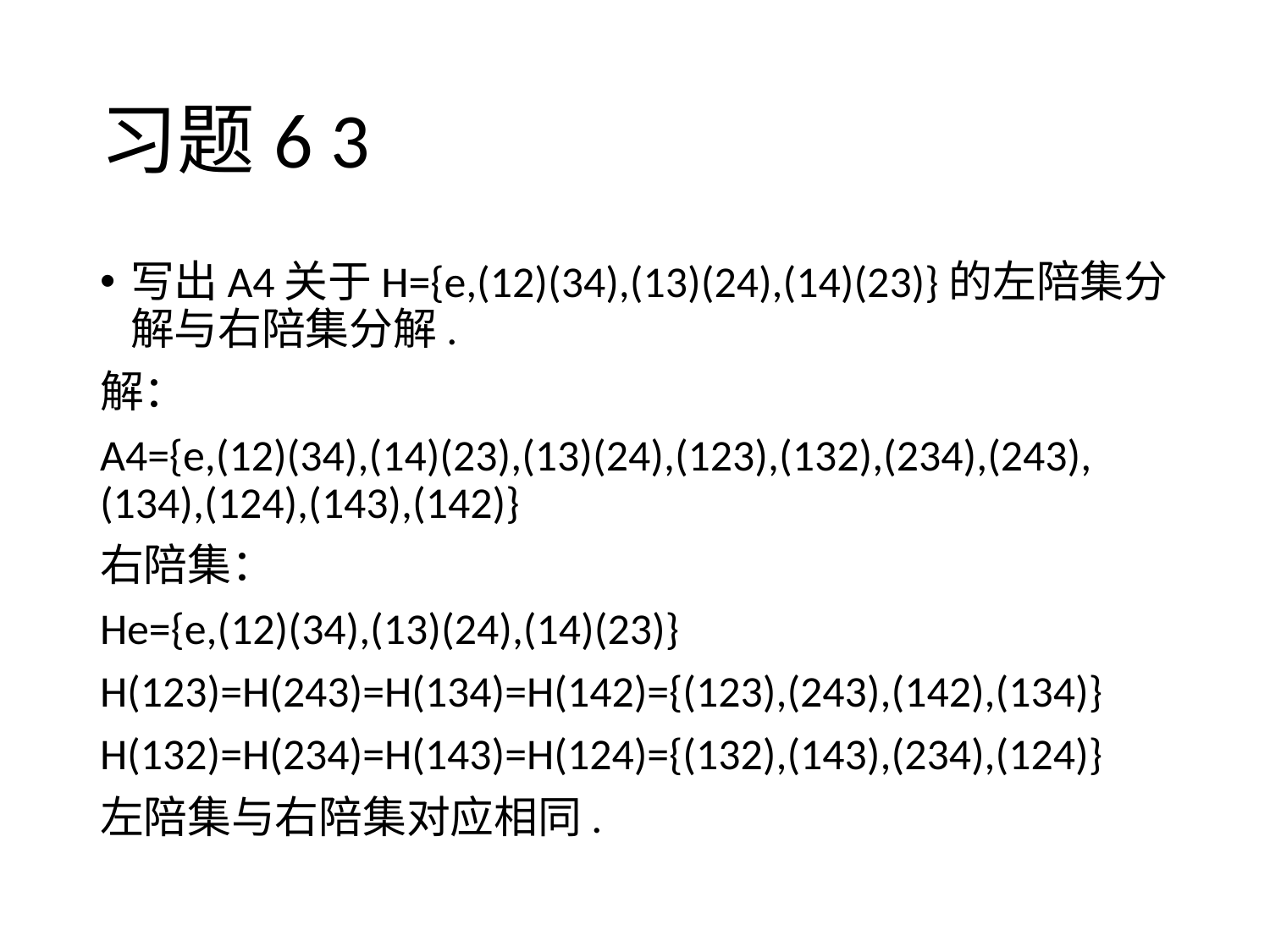

# 习题6 3
写出A4关于H={e,(12)(34),(13)(24),(14)(23)}的左陪集分解与右陪集分解.
解：
A4={e,(12)(34),(14)(23),(13)(24),(123),(132),(234),(243),(134),(124),(143),(142)}
右陪集：
He={e,(12)(34),(13)(24),(14)(23)}
H(123)=H(243)=H(134)=H(142)={(123),(243),(142),(134)}
H(132)=H(234)=H(143)=H(124)={(132),(143),(234),(124)}
左陪集与右陪集对应相同.